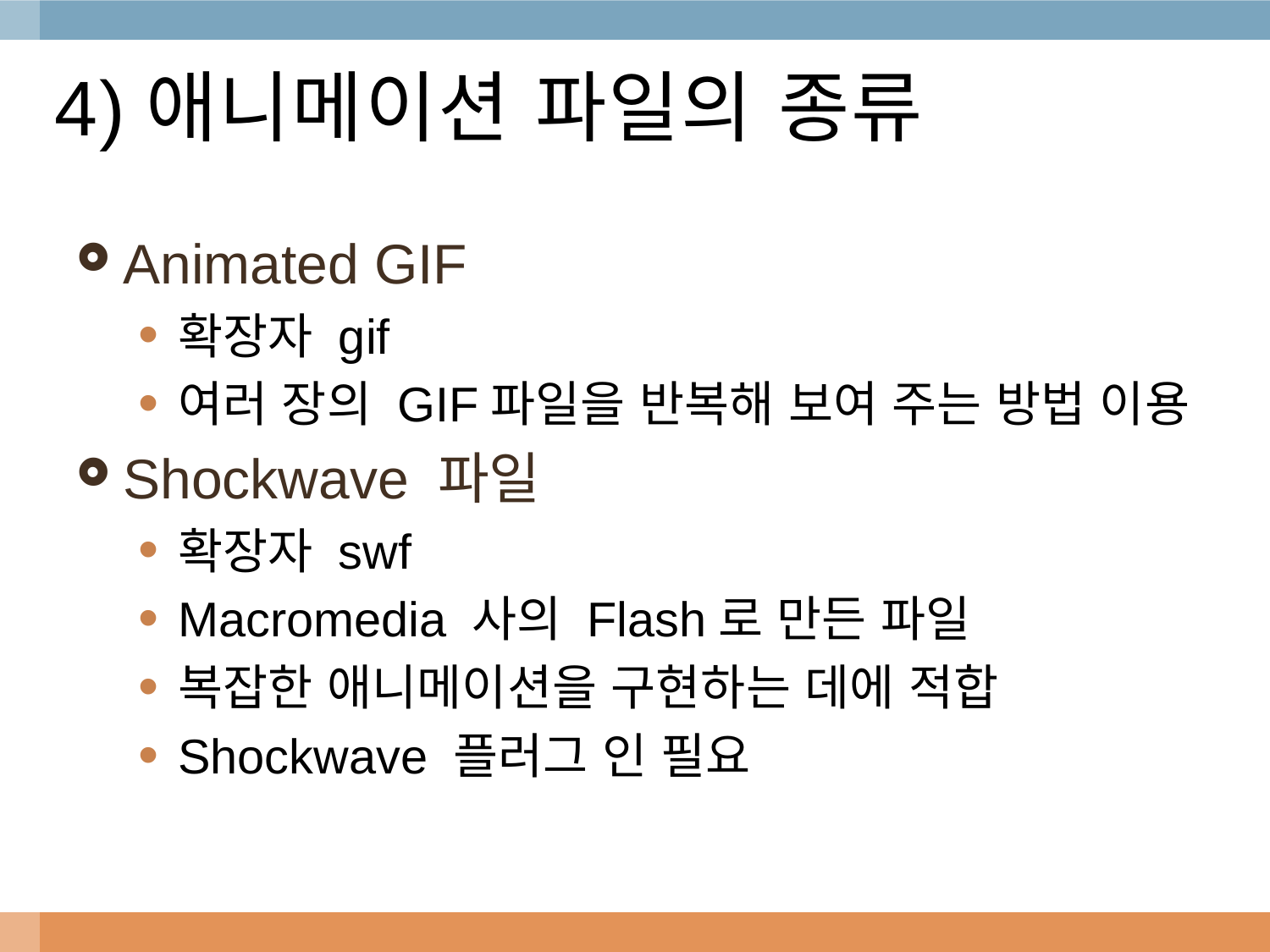

# 4)애니메이션 파일의 종류
Animated GIF
확장자 gif
여러 장의 GIF파일을 반복해 보여 주는 방법 이용
Shockwave 파일
확장자 swf
Macromedia 사의 Flash로 만든 파일
복잡한 애니메이션을 구현하는 데에 적합
Shockwave 플러그 인 필요